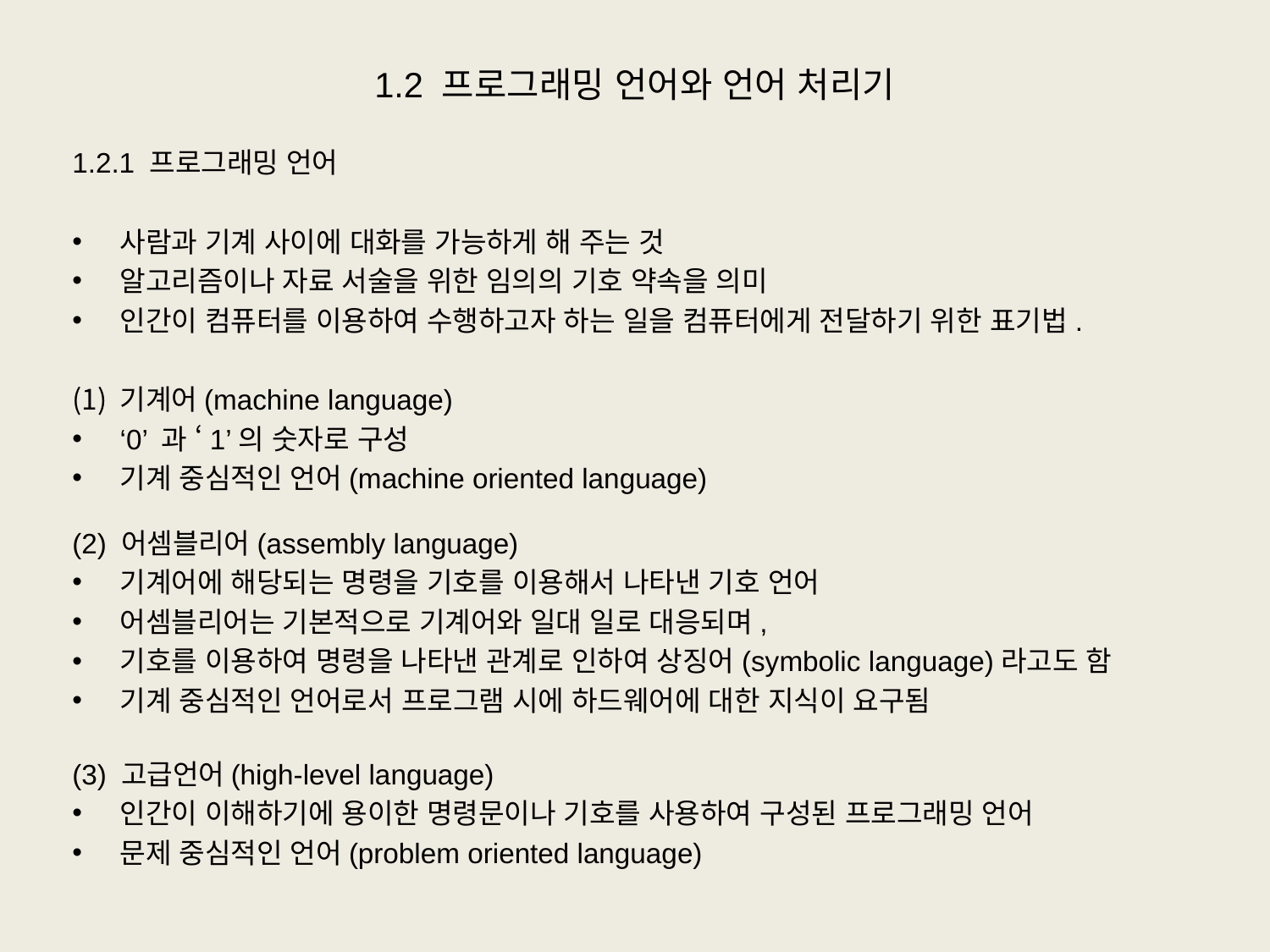

# 1.2 프로그래밍 언어와 언어 처리기
1.2.1 프로그래밍 언어

사람과 기계 사이에 대화를 가능하게 해 주는 것
알고리즘이나 자료 서술을 위한 임의의 기호 약속을 의미
인간이 컴퓨터를 이용하여 수행하고자 하는 일을 컴퓨터에게 전달하기 위한 표기법.

기계어(machine language)
‘0’ 과 ‘1’의 숫자로 구성
기계 중심적인 언어(machine oriented language)
(2) 어셈블리어(assembly language)
기계어에 해당되는 명령을 기호를 이용해서 나타낸 기호 언어
어셈블리어는 기본적으로 기계어와 일대 일로 대응되며,
기호를 이용하여 명령을 나타낸 관계로 인하여 상징어(symbolic language)라고도 함
기계 중심적인 언어로서 프로그램 시에 하드웨어에 대한 지식이 요구됨
(3) 고급언어(high-level language)
인간이 이해하기에 용이한 명령문이나 기호를 사용하여 구성된 프로그래밍 언어
문제 중심적인 언어(problem oriented language)